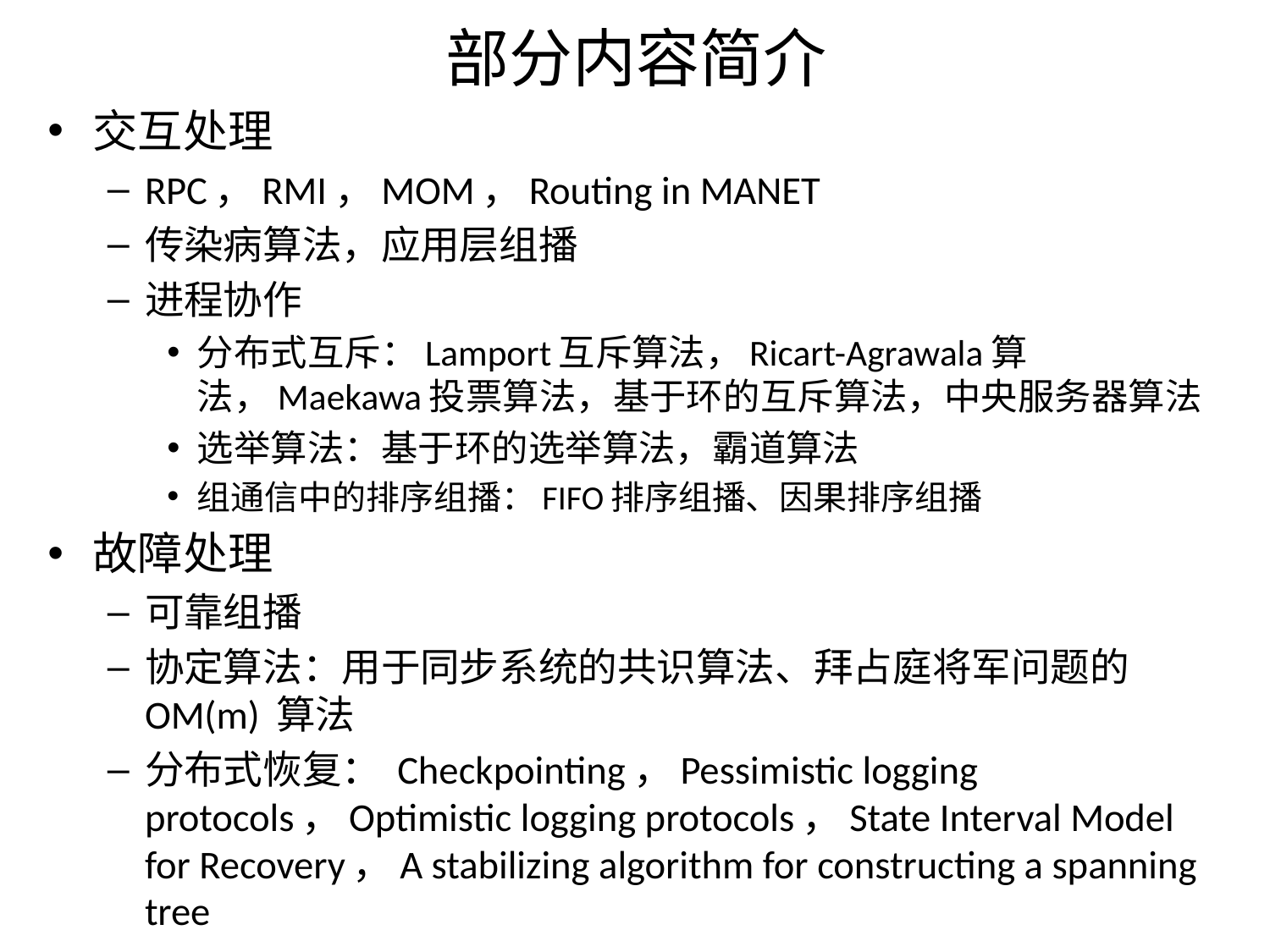

# 部分内容简介
交互处理
RPC，RMI，MOM，Routing in MANET
传染病算法，应用层组播
进程协作
分布式互斥：Lamport互斥算法，Ricart-Agrawala算法，Maekawa投票算法，基于环的互斥算法，中央服务器算法
选举算法：基于环的选举算法，霸道算法
组通信中的排序组播：FIFO排序组播、因果排序组播
故障处理
可靠组播
协定算法：用于同步系统的共识算法、拜占庭将军问题的OM(m) 算法
分布式恢复： Checkpointing，Pessimistic logging protocols，Optimistic logging protocols，State Interval Model for Recovery，A stabilizing algorithm for constructing a spanning tree